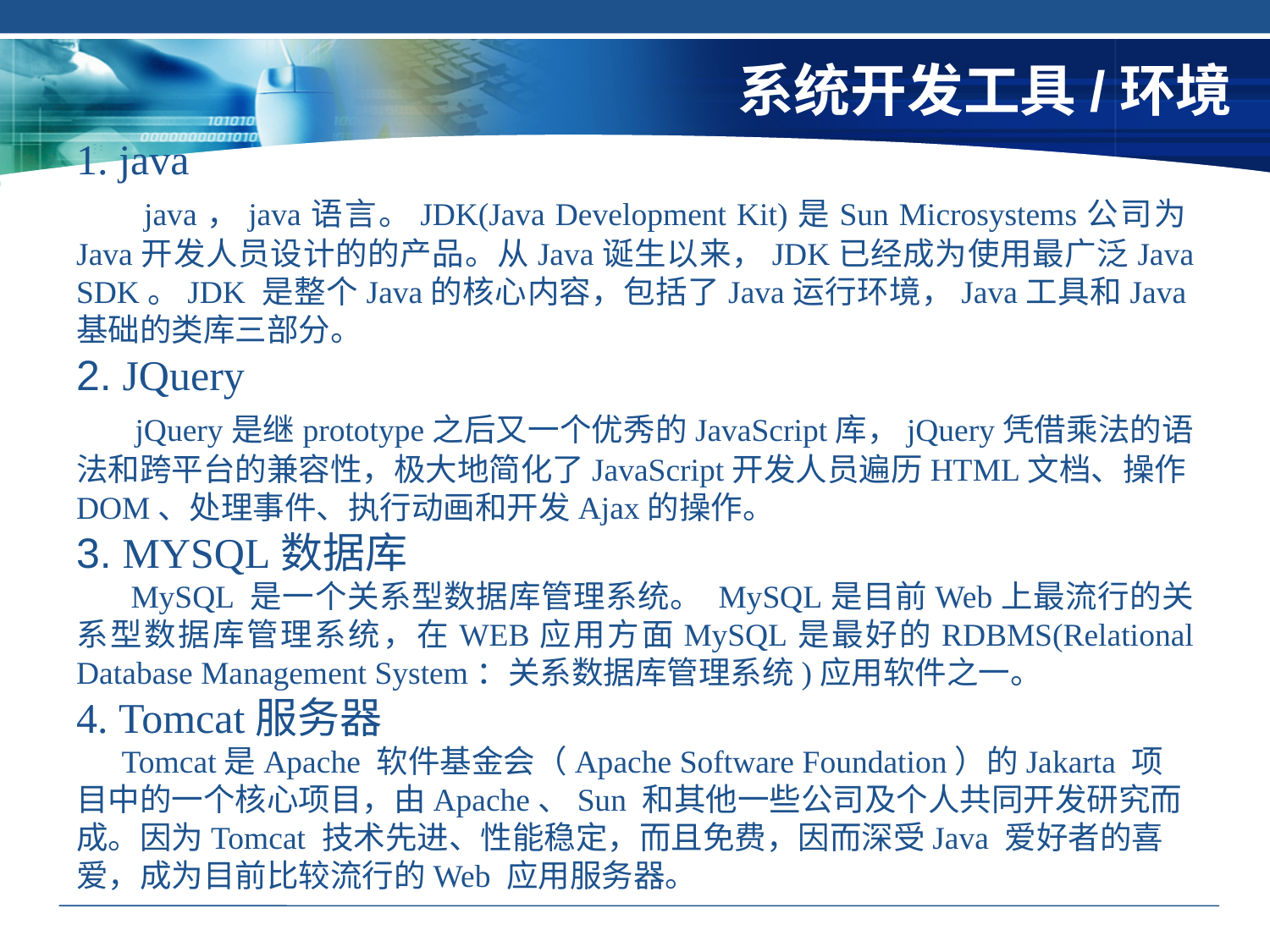

# 系统开发工具/环境
1. java
	   java，java语言。JDK(Java Development Kit)是Sun Microsystems公司为Java开发人员设计的的产品。从Java诞生以来，JDK已经成为使用最广泛Java SDK。JDK 是整个Java的核心内容，包括了Java运行环境，Java工具和Java基础的类库三部分。
2. JQuery
	  jQuery是继prototype之后又一个优秀的JavaScript库，jQuery凭借乘法的语法和跨平台的兼容性，极大地简化了JavaScript开发人员遍历HTML文档、操作DOM、处理事件、执行动画和开发Ajax的操作。
3. MYSQL数据库
	  MySQL 是一个关系型数据库管理系统。 MySQL是目前Web上最流行的关系型数据库管理系统，在WEB应用方面MySQL是最好的RDBMS(Relational Database Management System：关系数据库管理系统)应用软件之一。
4. Tomcat服务器
	 Tomcat是Apache 软件基金会（Apache Software Foundation）的Jakarta 项目中的一个核心项目，由Apache、Sun 和其他一些公司及个人共同开发研究而成。因为Tomcat 技术先进、性能稳定，而且免费，因而深受Java 爱好者的喜爱，成为目前比较流行的Web 应用服务器。